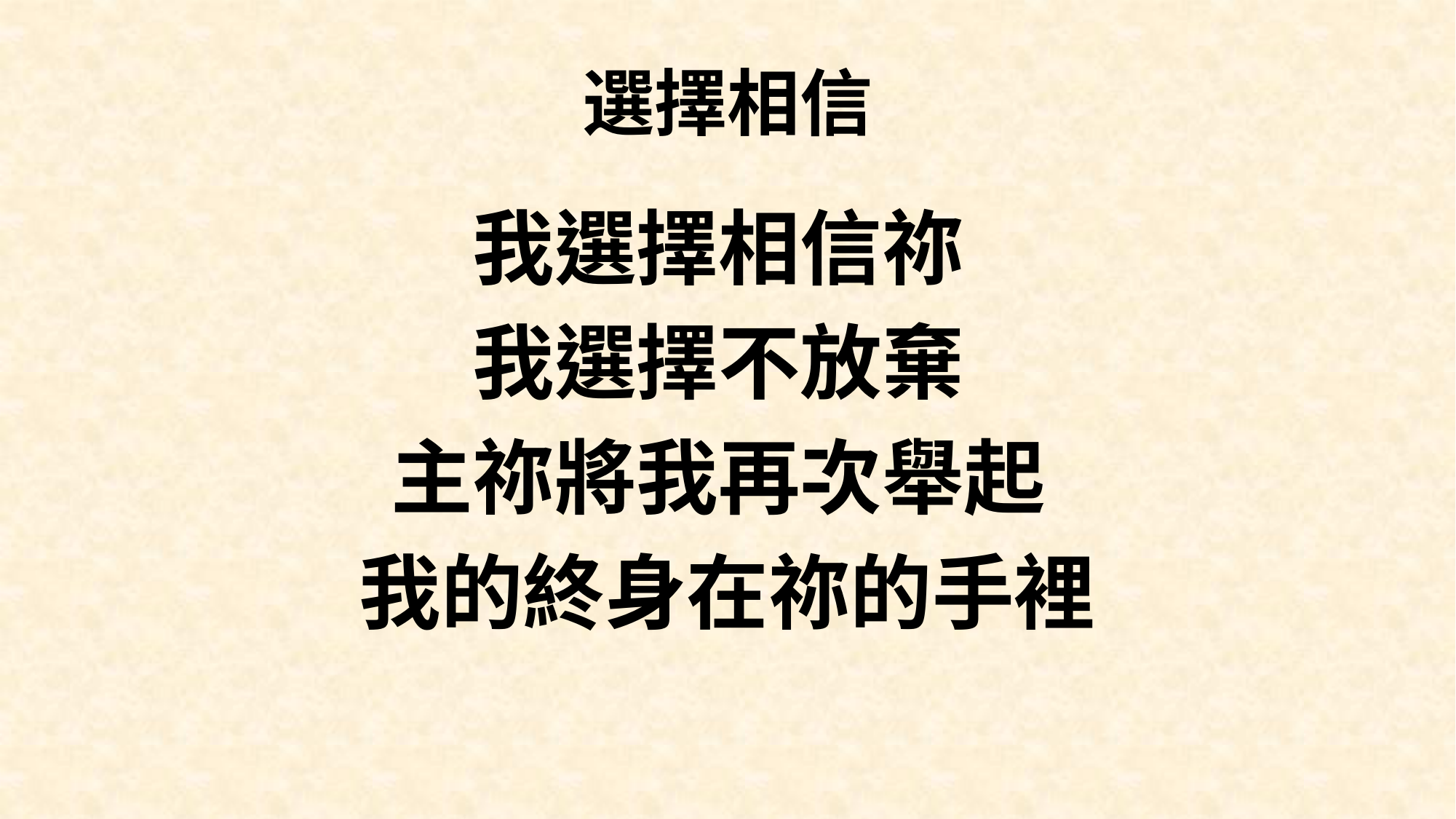

# 選擇相信
我選擇相信祢
我選擇不放棄
主祢將我再次舉起
我的終身在祢的手裡